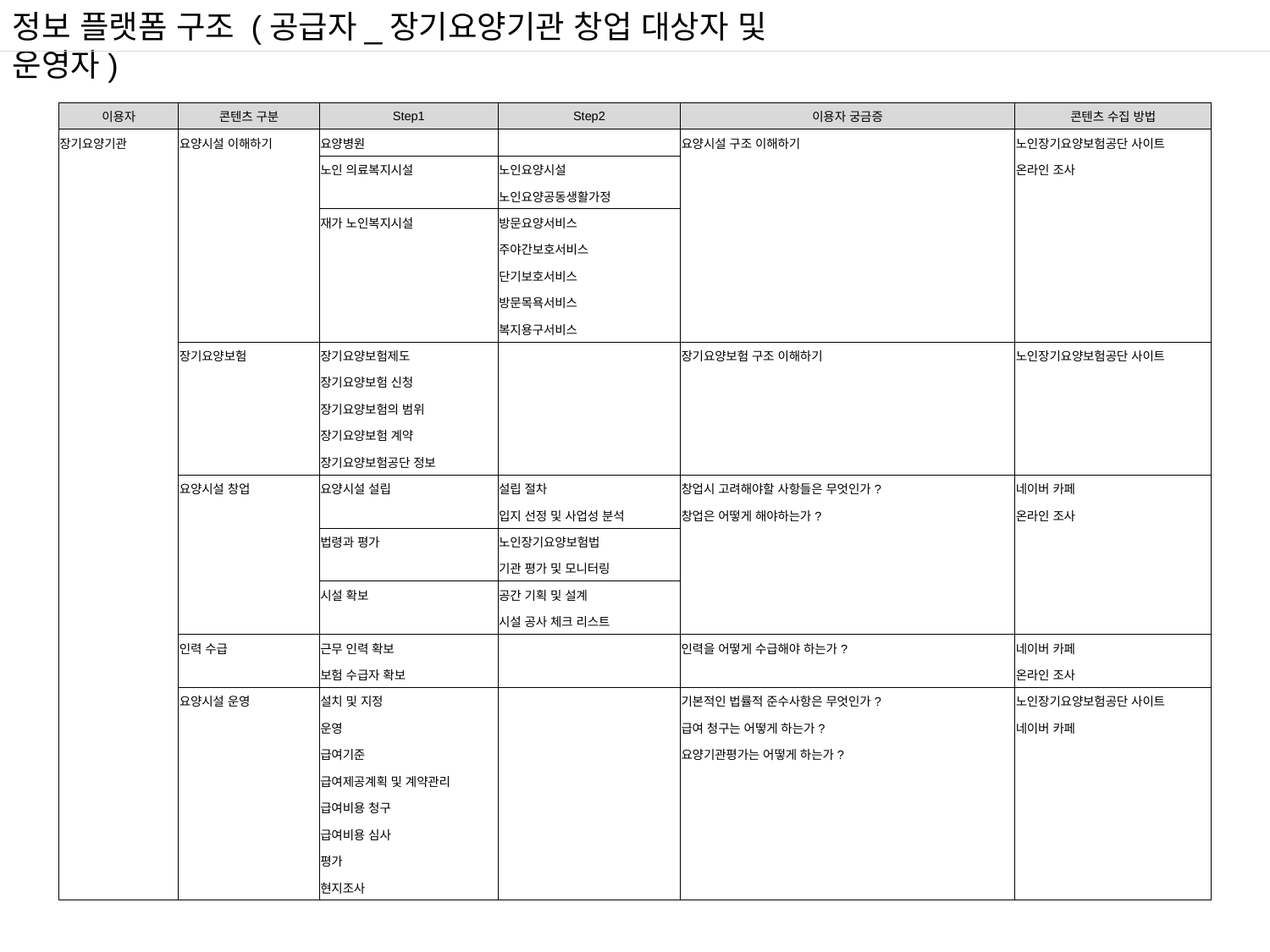

정보 플랫폼 구조 (공급자_장기요양기관 창업 대상자 및 운영자)
| 이용자 | 콘텐츠 구분 | Step1 | Step2 | 이용자 궁금증 | 콘텐츠 수집 방법 |
| --- | --- | --- | --- | --- | --- |
| 장기요양기관 | 요양시설 이해하기 | 요양병원 |  | 요양시설 구조 이해하기 | 노인장기요양보험공단 사이트 |
|  |  | 노인 의료복지시설 | 노인요양시설 |  | 온라인 조사 |
|  |  |  | 노인요양공동생활가정 |  |  |
|  |  | 재가 노인복지시설 | 방문요양서비스 |  |  |
|  |  |  | 주야간보호서비스 |  |  |
|  |  |  | 단기보호서비스 |  |  |
|  |  |  | 방문목욕서비스 |  |  |
|  |  |  | 복지용구서비스 |  |  |
|  | 장기요양보험 | 장기요양보험제도 |  | 장기요양보험 구조 이해하기 | 노인장기요양보험공단 사이트 |
|  |  | 장기요양보험 신청 |  |  |  |
|  |  | 장기요양보험의 범위 |  |  |  |
|  |  | 장기요양보험 계약 |  |  |  |
|  |  | 장기요양보험공단 정보 |  |  |  |
|  | 요양시설 창업 | 요양시설 설립 | 설립 절차 | 창업시 고려해야할 사항들은 무엇인가? | 네이버 카페 |
|  |  |  | 입지 선정 및 사업성 분석 | 창업은 어떻게 해야하는가? | 온라인 조사 |
|  |  | 법령과 평가 | 노인장기요양보험법 |  |  |
|  |  |  | 기관 평가 및 모니터링 |  |  |
|  |  | 시설 확보 | 공간 기획 및 설계 |  |  |
|  |  |  | 시설 공사 체크 리스트 |  |  |
|  | 인력 수급 | 근무 인력 확보 |  | 인력을 어떻게 수급해야 하는가? | 네이버 카페 |
|  |  | 보험 수급자 확보 |  |  | 온라인 조사 |
|  | 요양시설 운영 | 설치 및 지정 |  | 기본적인 법률적 준수사항은 무엇인가? | 노인장기요양보험공단 사이트 |
|  |  | 운영 |  | 급여 청구는 어떻게 하는가? | 네이버 카페 |
|  |  | 급여기준 |  | 요양기관평가는 어떻게 하는가? |  |
|  |  | 급여제공계획 및 계약관리 |  |  |  |
|  |  | 급여비용 청구 |  |  |  |
|  |  | 급여비용 심사 |  |  |  |
|  |  | 평가 |  |  |  |
|  |  | 현지조사 |  |  |  |